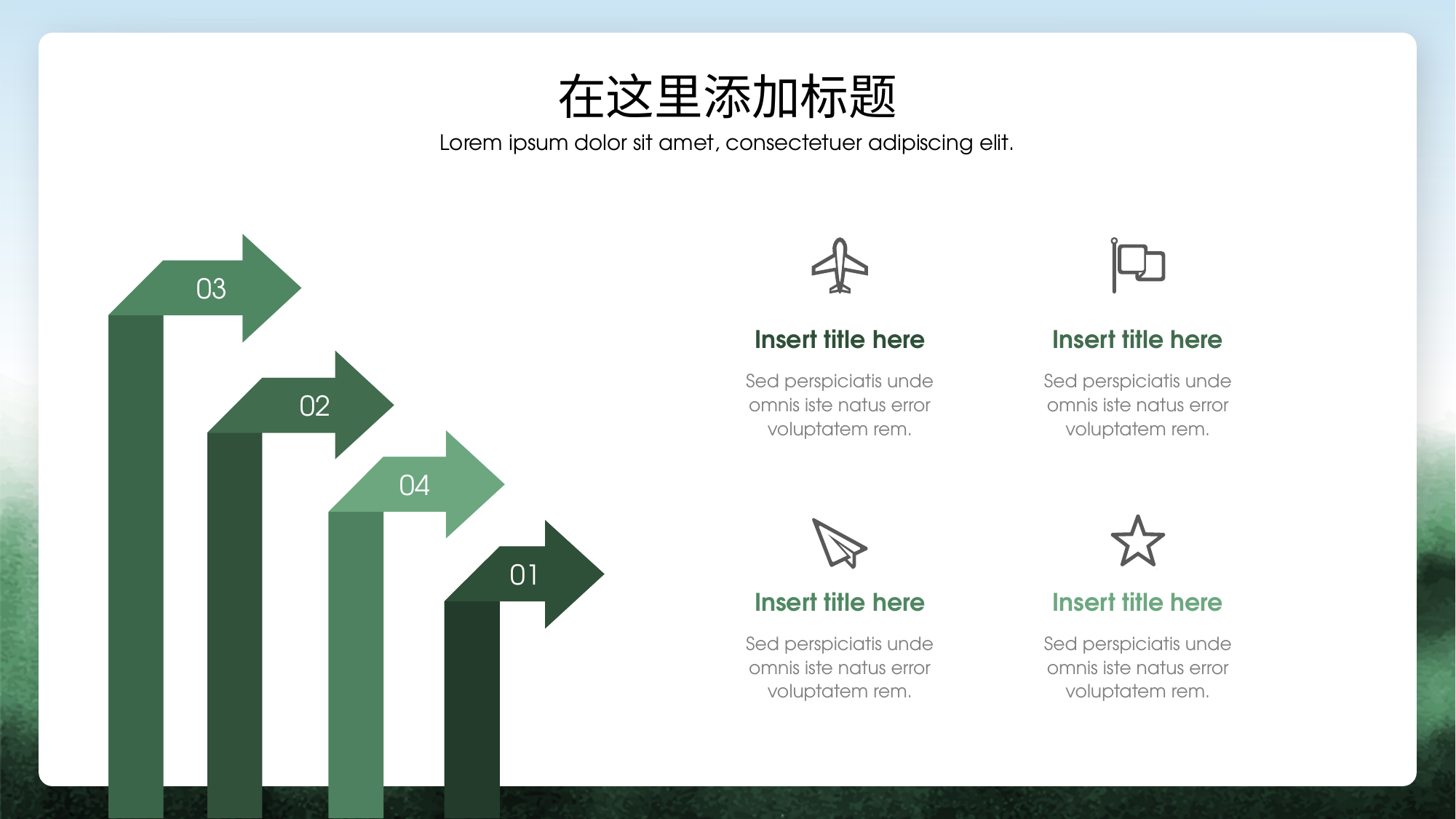

在这里添加标题
Lorem ipsum dolor sit amet, consectetuer adipiscing elit.

03

Insert title here
Insert title here

02

Sed perspiciatis unde omnis iste natus error voluptatem rem.
Sed perspiciatis unde omnis iste natus error voluptatem rem.

04

01

Insert title here
Insert title here
Sed perspiciatis unde omnis iste natus error voluptatem rem.
Sed perspiciatis unde omnis iste natus error voluptatem rem.